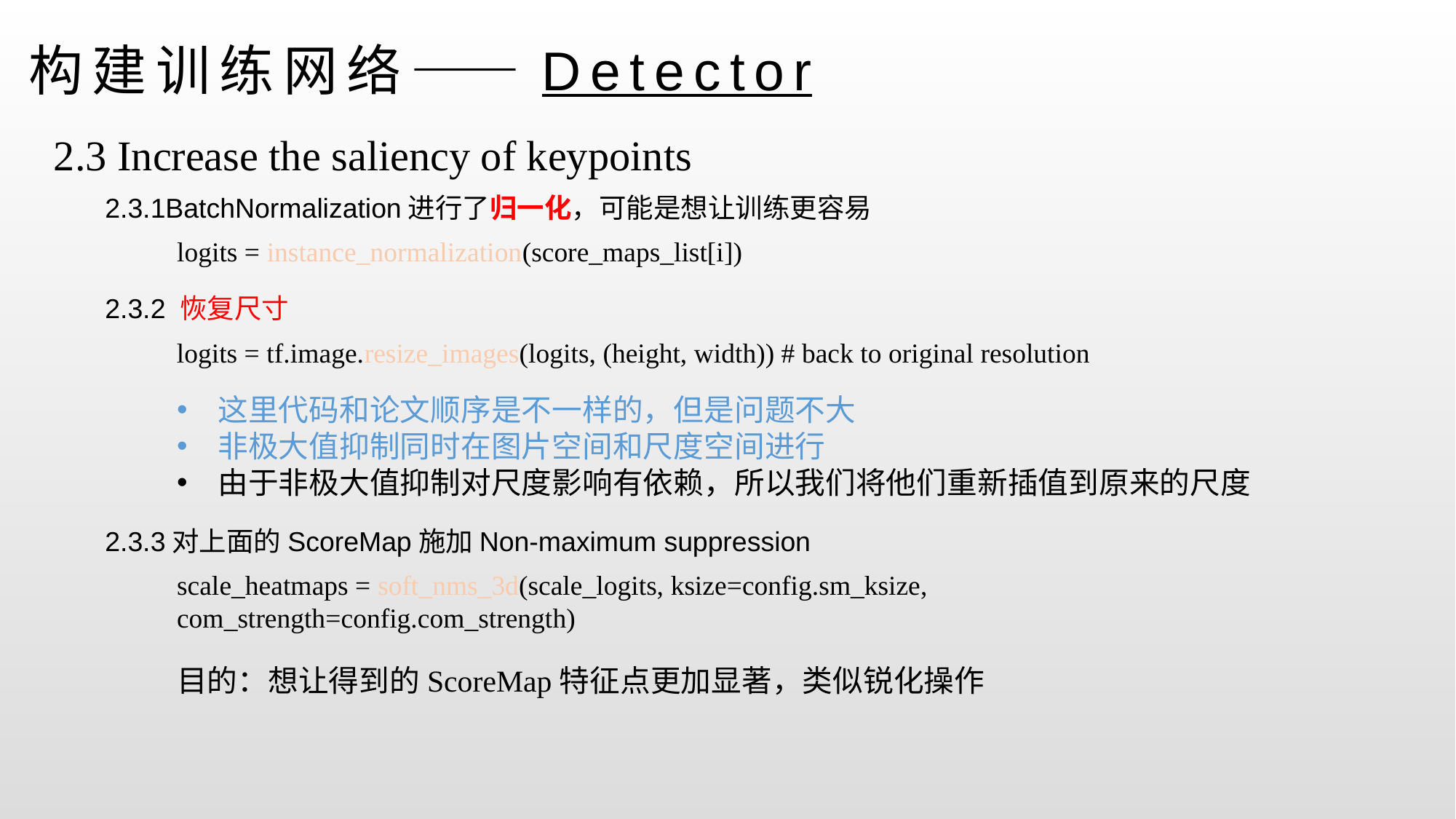

# 构建训练网络——Detector
2.3 Increase the saliency of keypoints
2.3.1BatchNormalization进行了归一化，可能是想让训练更容易
logits = instance_normalization(score_maps_list[i])
2.3.2 恢复尺寸
logits = tf.image.resize_images(logits, (height, width)) # back to original resolution
这里代码和论文顺序是不一样的，但是问题不大
非极大值抑制同时在图片空间和尺度空间进行
由于非极大值抑制对尺度影响有依赖，所以我们将他们重新插值到原来的尺度
2.3.3对上面的ScoreMap施加Non-maximum suppression
scale_heatmaps = soft_nms_3d(scale_logits, ksize=config.sm_ksize, com_strength=config.com_strength)
目的：想让得到的ScoreMap特征点更加显著，类似锐化操作